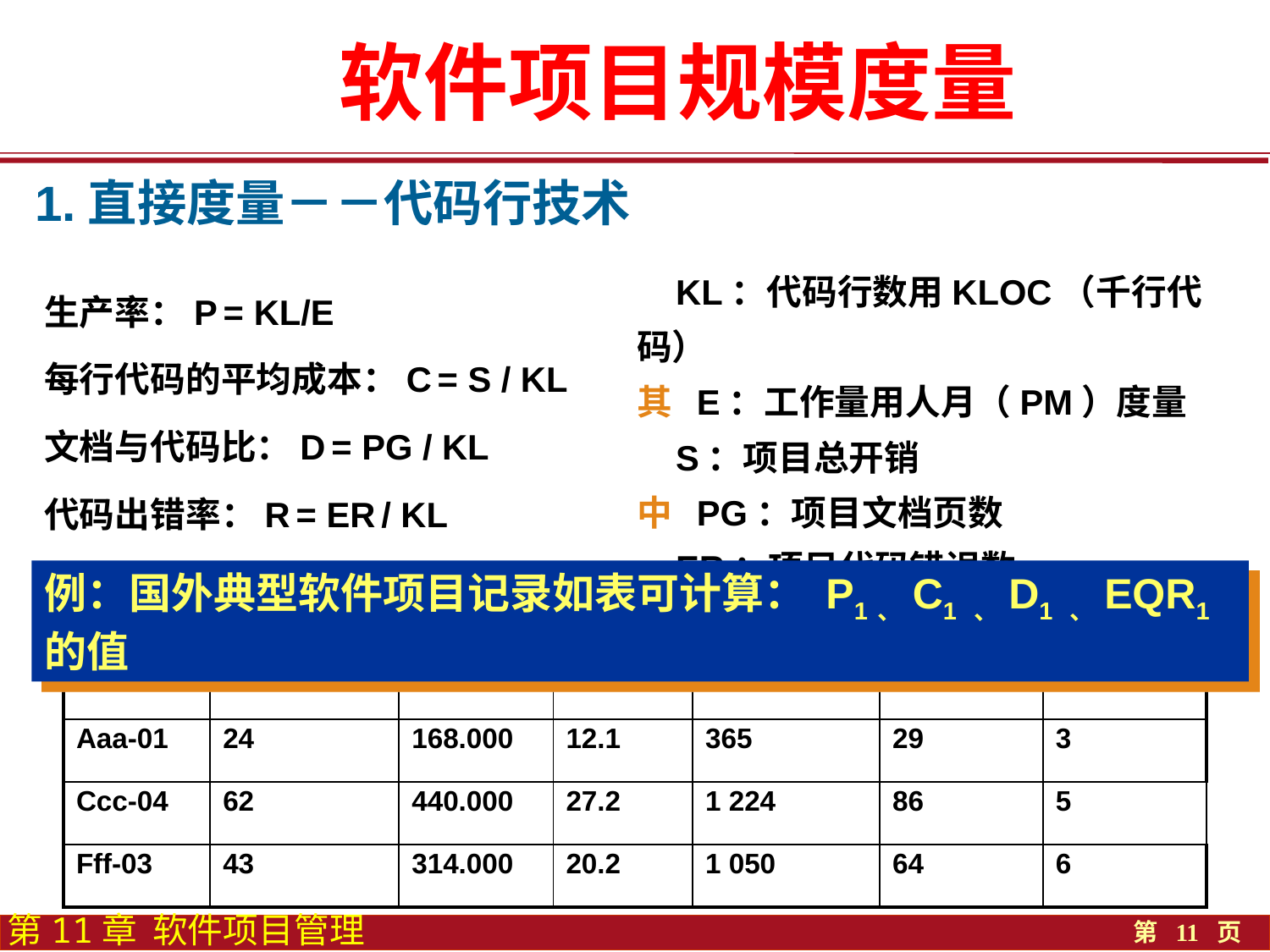

软件项目规模度量
1.直接度量－－代码行技术
    KL：代码行数用KLOC（千行代码）
其  E：工作量用人月（PM）度量
    S：项目总开销
中  PG：项目文档页数
    ER：项目代码错误数
生产率：P = KL/E
每行代码的平均成本：C = S / KL
文档与代码比：D = PG / KL
代码出错率：R = ER / KL

例：国外典型软件项目记录如表可计算： P1、C1 、D1 、EQR1的值
| 项目 | 工作量(E) | 成本($) | 代码千行 | 文档页数 | 错误 | 人数 |
| --- | --- | --- | --- | --- | --- | --- |
| Aaa-01 | 24 | 168.000 | 12.1 | 365 | 29 | 3 |
| Ccc-04 | 62 | 440.000 | 27.2 | 1 224 | 86 | 5 |
| Fff-03 | 43 | 314.000 | 20.2 | 1 050 | 64 | 6 |